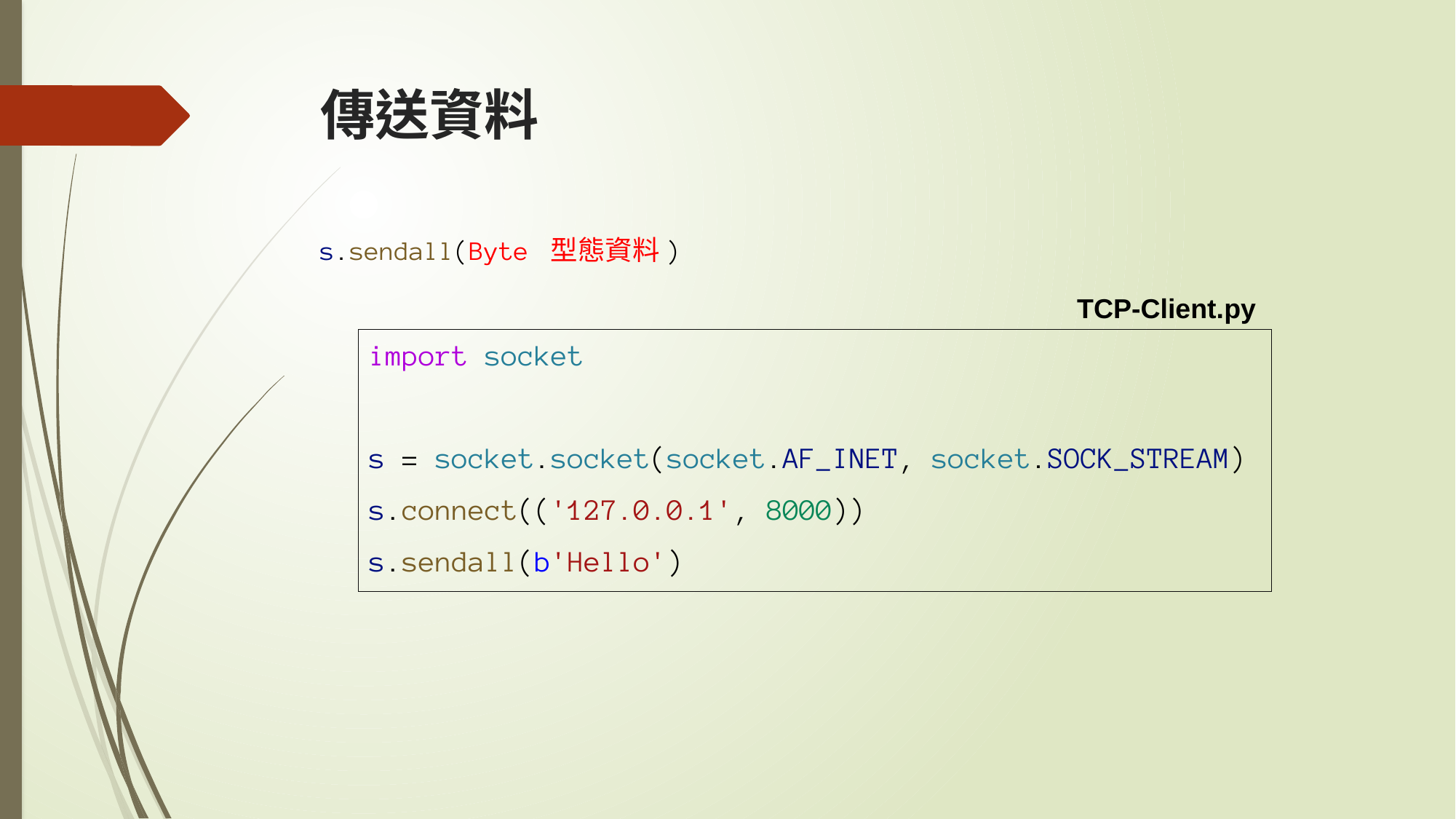

# 傳送資料
s.sendall(Byte 型態資料)
TCP-Client.py
import socket

s = socket.socket(socket.AF_INET, socket.SOCK_STREAM)
s.connect(('127.0.0.1', 8000))
s.sendall(b'Hello')